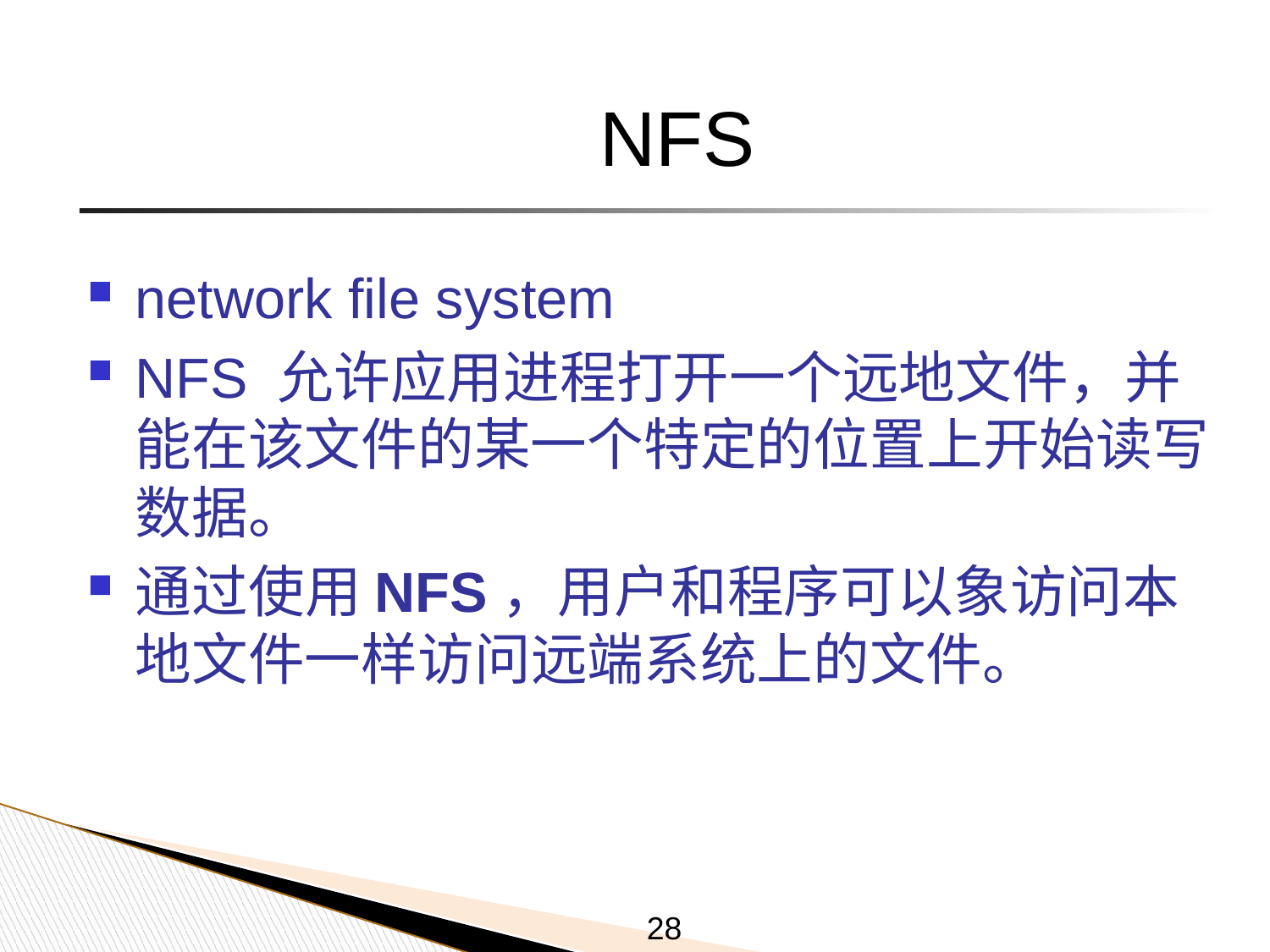

# NFS
network file system
NFS 允许应用进程打开一个远地文件，并能在该文件的某一个特定的位置上开始读写数据。
通过使用NFS，用户和程序可以象访问本地文件一样访问远端系统上的文件。

28